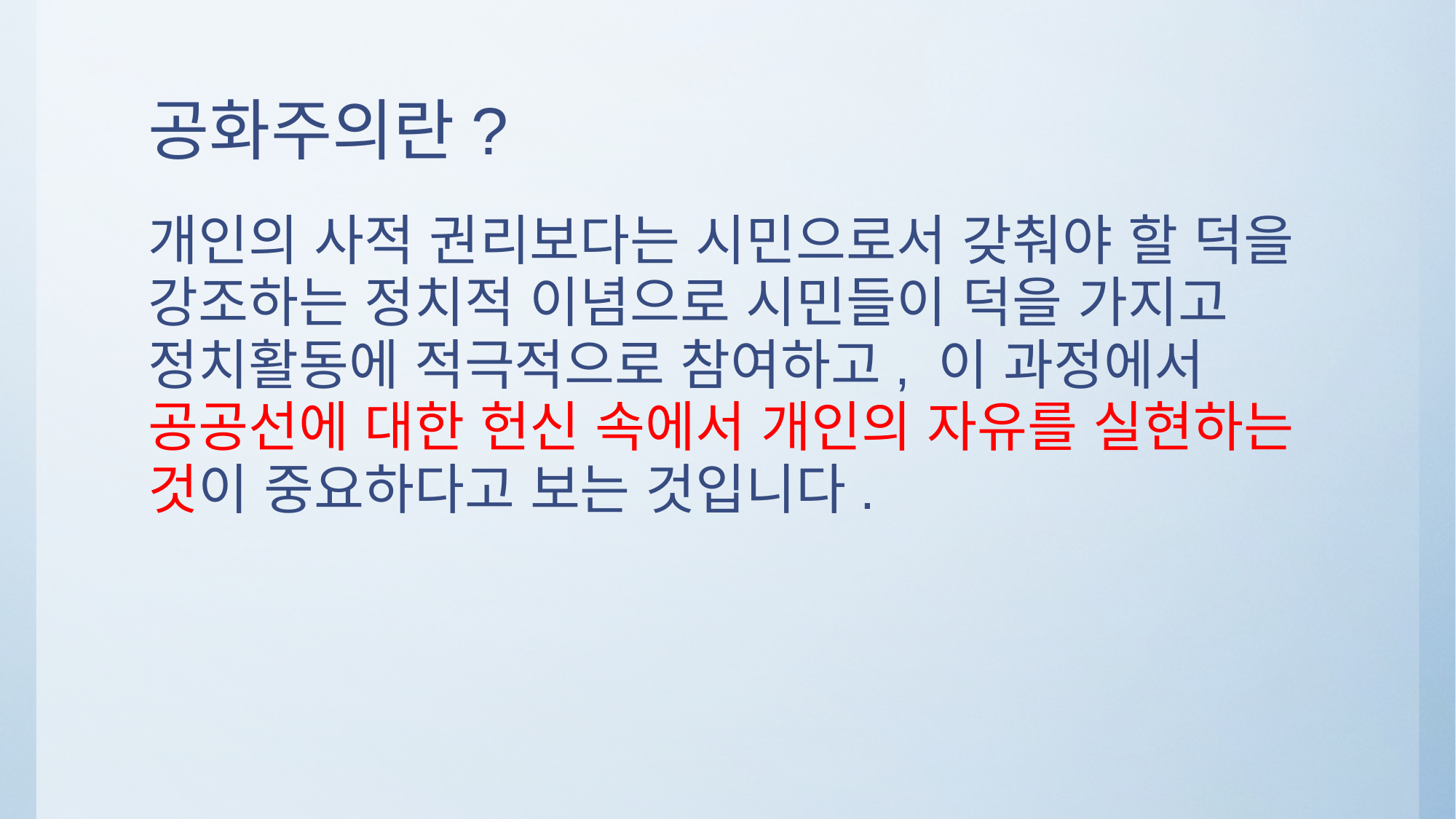

# 공화주의란?
개인의 사적 권리보다는 시민으로서 갖춰야 할 덕을 강조하는 정치적 이념으로 시민들이 덕을 가지고 정치활동에 적극적으로 참여하고, 이 과정에서 공공선에 대한 헌신 속에서 개인의 자유를 실현하는 것이 중요하다고 보는 것입니다.